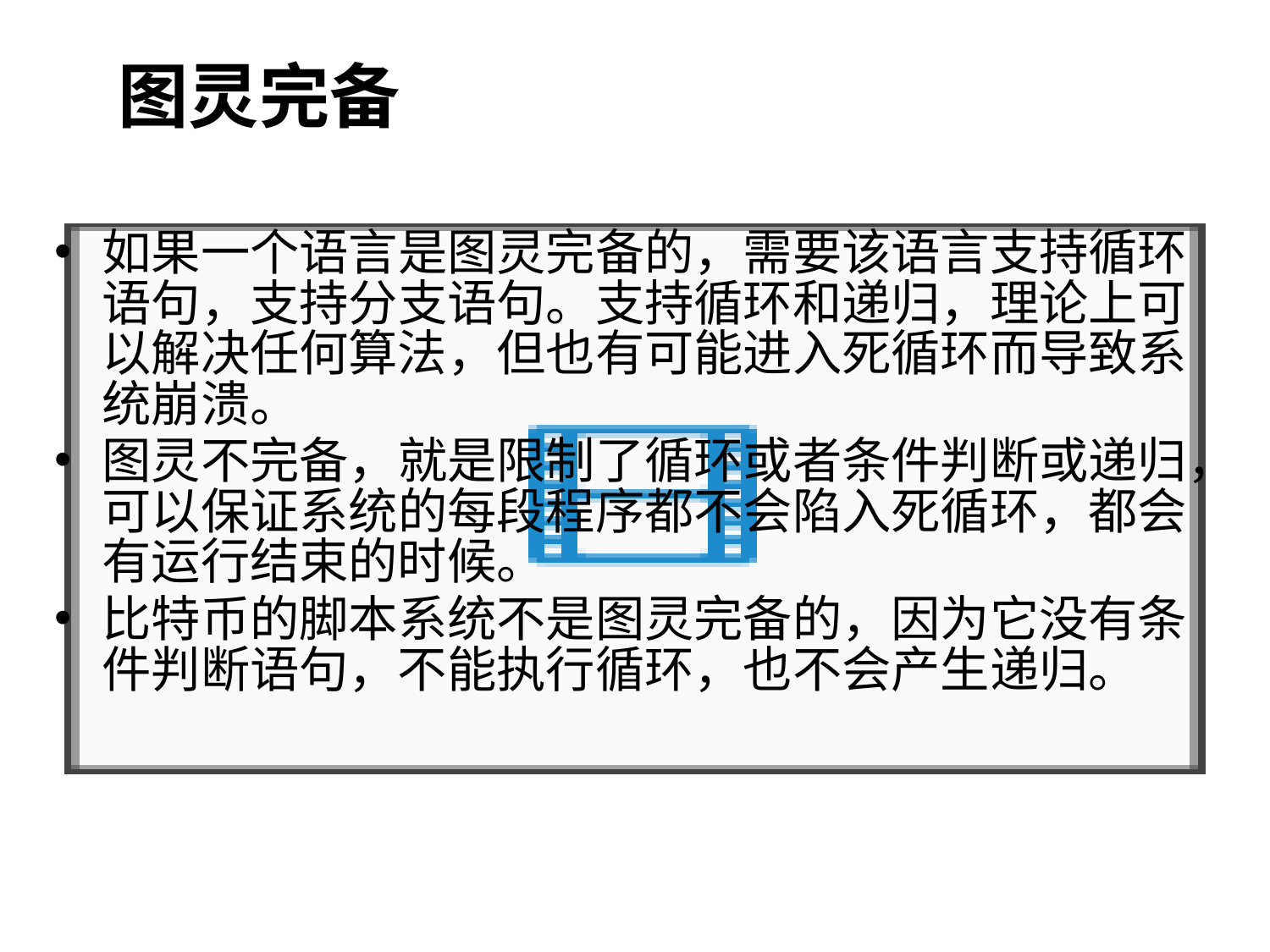

# 图灵完备
如果一个语言是图灵完备的，需要该语言支持循环语句，支持分支语句。支持循环和递归，理论上可以解决任何算法，但也有可能进入死循环而导致系统崩溃。
图灵不完备，就是限制了循环或者条件判断或递归，可以保证系统的每段程序都不会陷入死循环，都会有运行结束的时候。
比特币的脚本系统不是图灵完备的，因为它没有条件判断语句，不能执行循环，也不会产生递归。